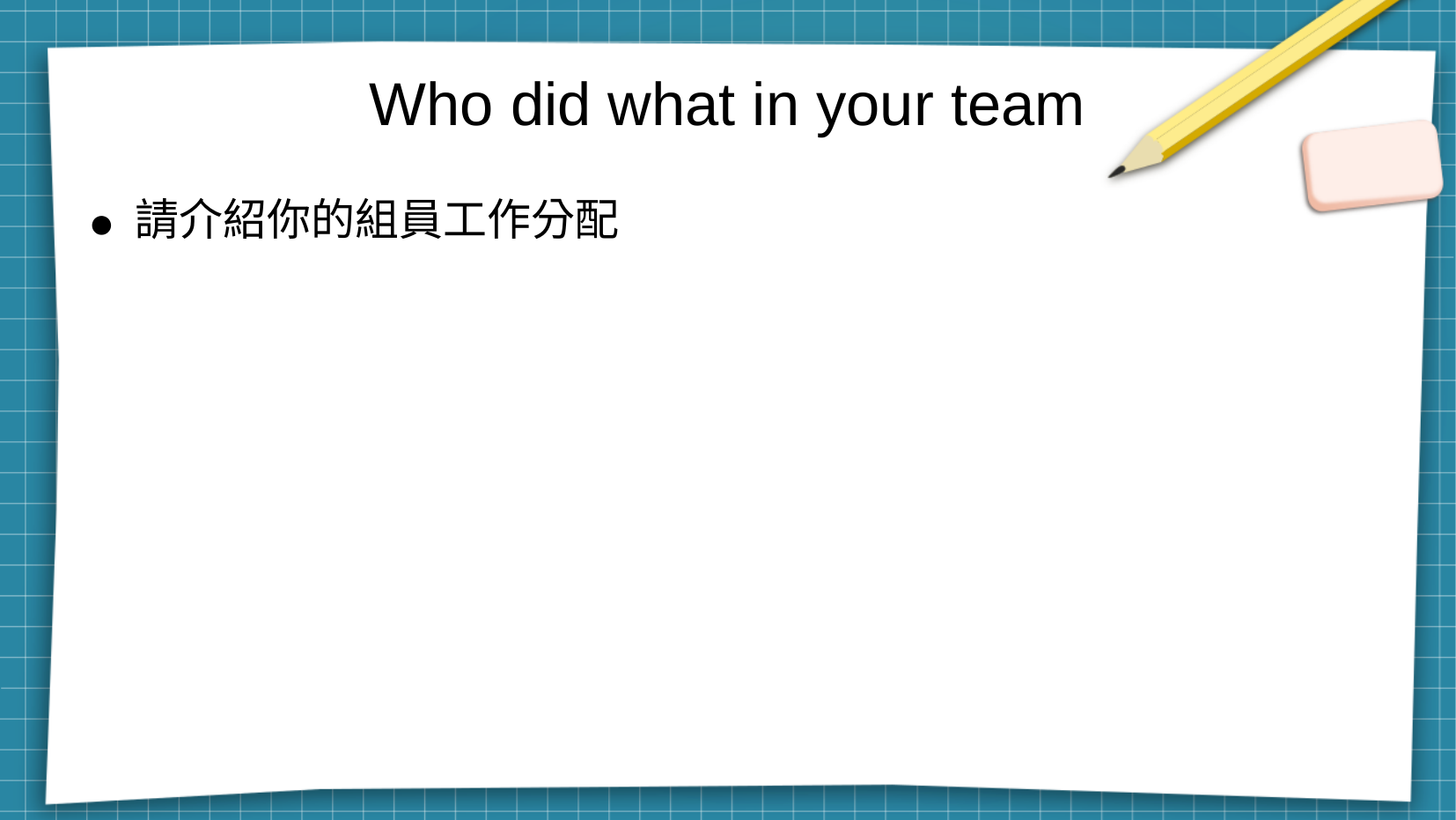

Who did what in your team
請介紹你的組員工作分配